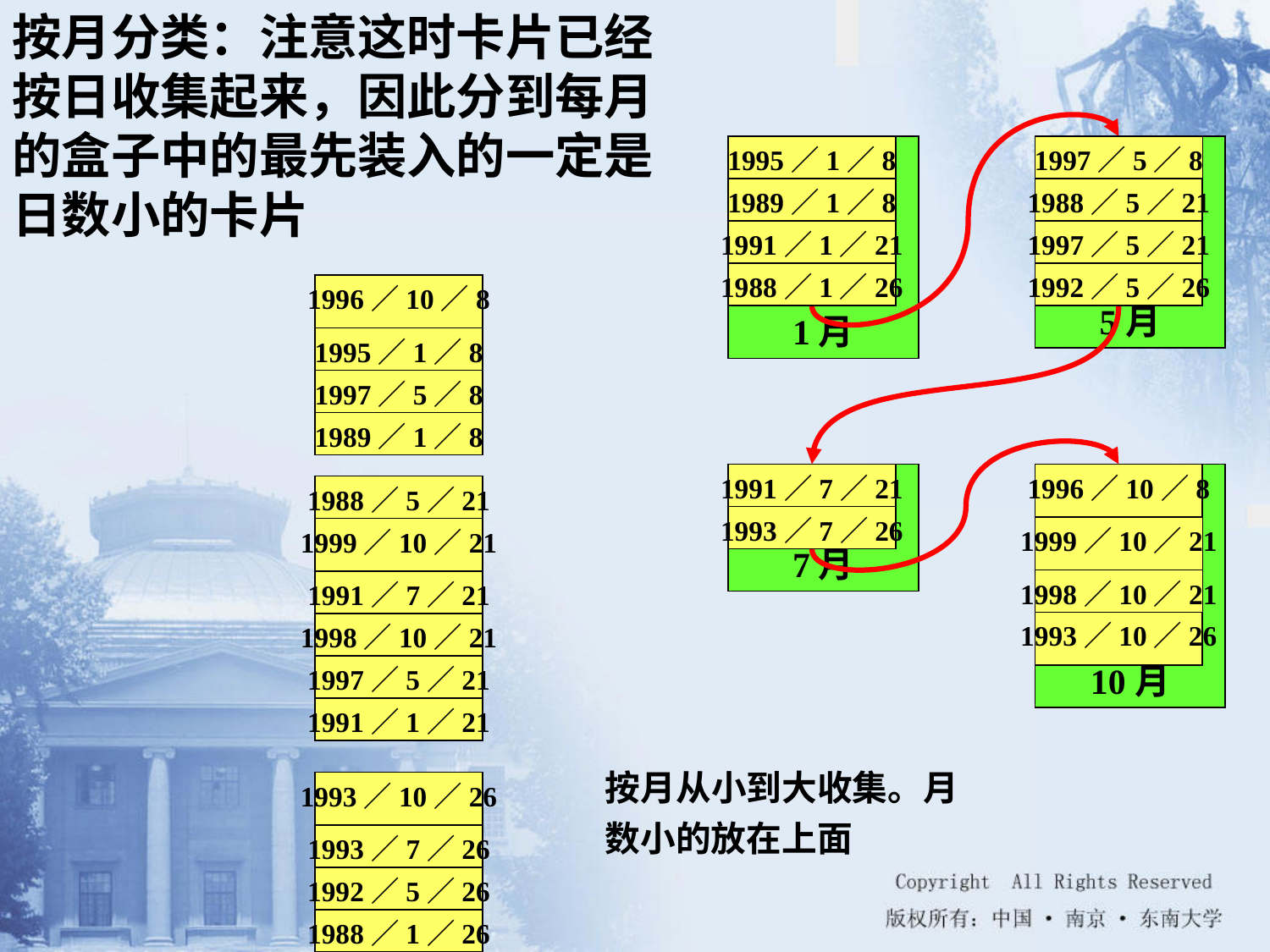

按月分类：注意这时卡片已经按日收集起来，因此分到每月的盒子中的最先装入的一定是日数小的卡片
1月
1995／1／8
5月
1997／5／8
1989／1／8
1988／5／21
1991／1／21
1997／5／21
1988／1／26
1992／5／26
1996／10／8
1995／1／8
1997／5／8
1989／1／8
7月
1991／7／21
10月
1996／10／8
1988／5／21
1993／7／26
1999／10／21
1999／10／21
1998／10／21
1991／7／21
1993／10／26
1998／10／21
1997／5／21
1991／1／21
按月从小到大收集。月数小的放在上面
1993／10／26
1993／7／26
1992／5／26
1988／1／26